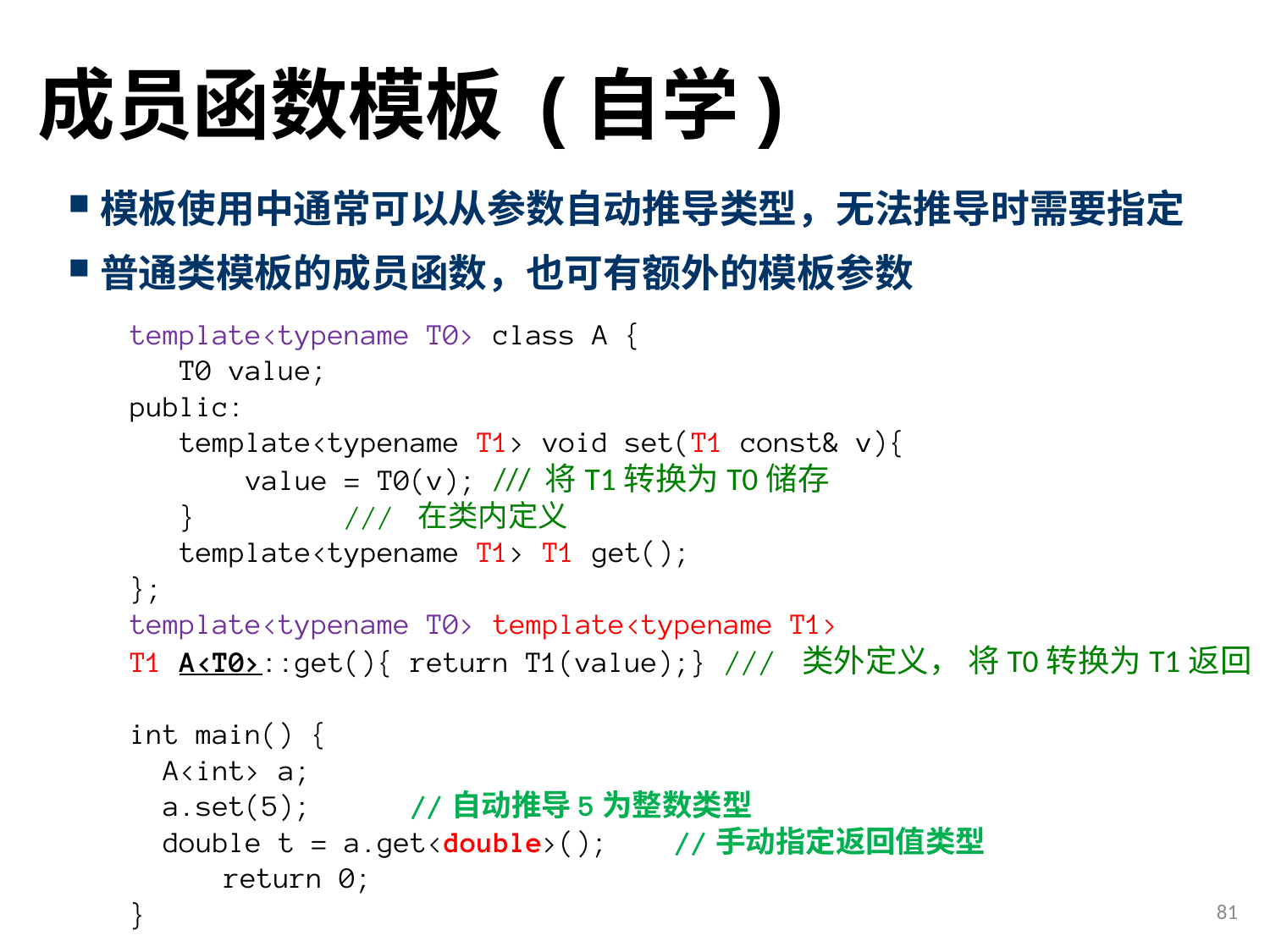

# 成员函数模板 (自学)
模板使用中通常可以从参数自动推导类型，无法推导时需要指定
普通类模板的成员函数，也可有额外的模板参数

  template<typename T0> class A {
     T0 value;
  public:
     template<typename T1> void set(T1 const& v){
         value = T0(v); /// 将T1转换为T0储存
     }         /// 在类内定义
     template<typename T1> T1 get();
  };
  template<typename T0> template<typename T1>
  T1 A<T0>::get(){ return T1(value);} /// 类外定义， 将T0转换为T1返回

  int main() {
    A<int> a;
    a.set(5);      //自动推导5为整数类型
    double t = a.get<double>();    //手动指定返回值类型
	return 0;
  }
81